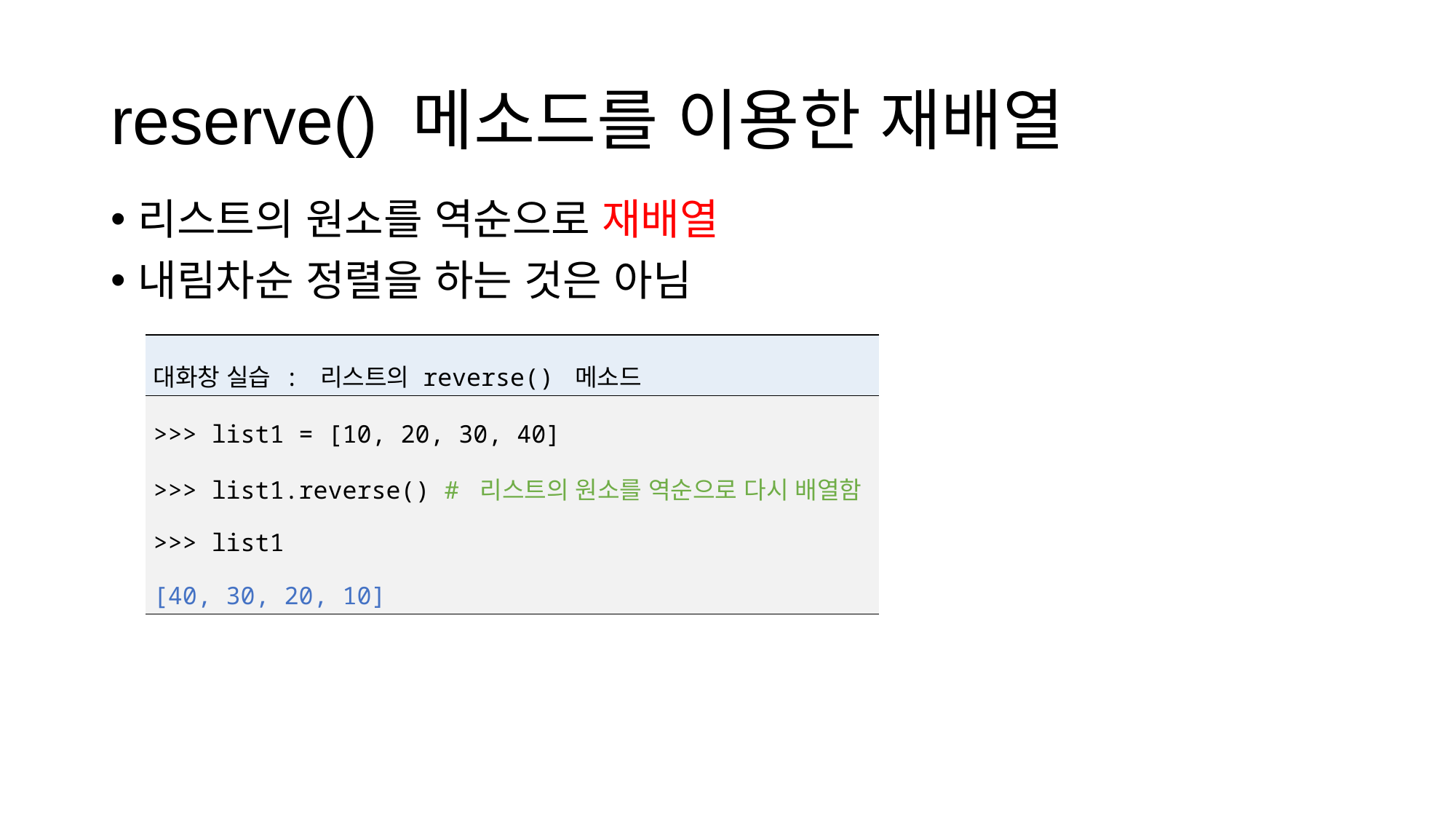

# reserve() 메소드를 이용한 재배열
리스트의 원소를 역순으로 재배열
내림차순 정렬을 하는 것은 아님
| 대화창 실습 : 리스트의 reverse() 메소드 |
| --- |
| >>> list1 = [10, 20, 30, 40] >>> list1.reverse() # 리스트의 원소를 역순으로 다시 배열함 >>> list1 [40, 30, 20, 10] |